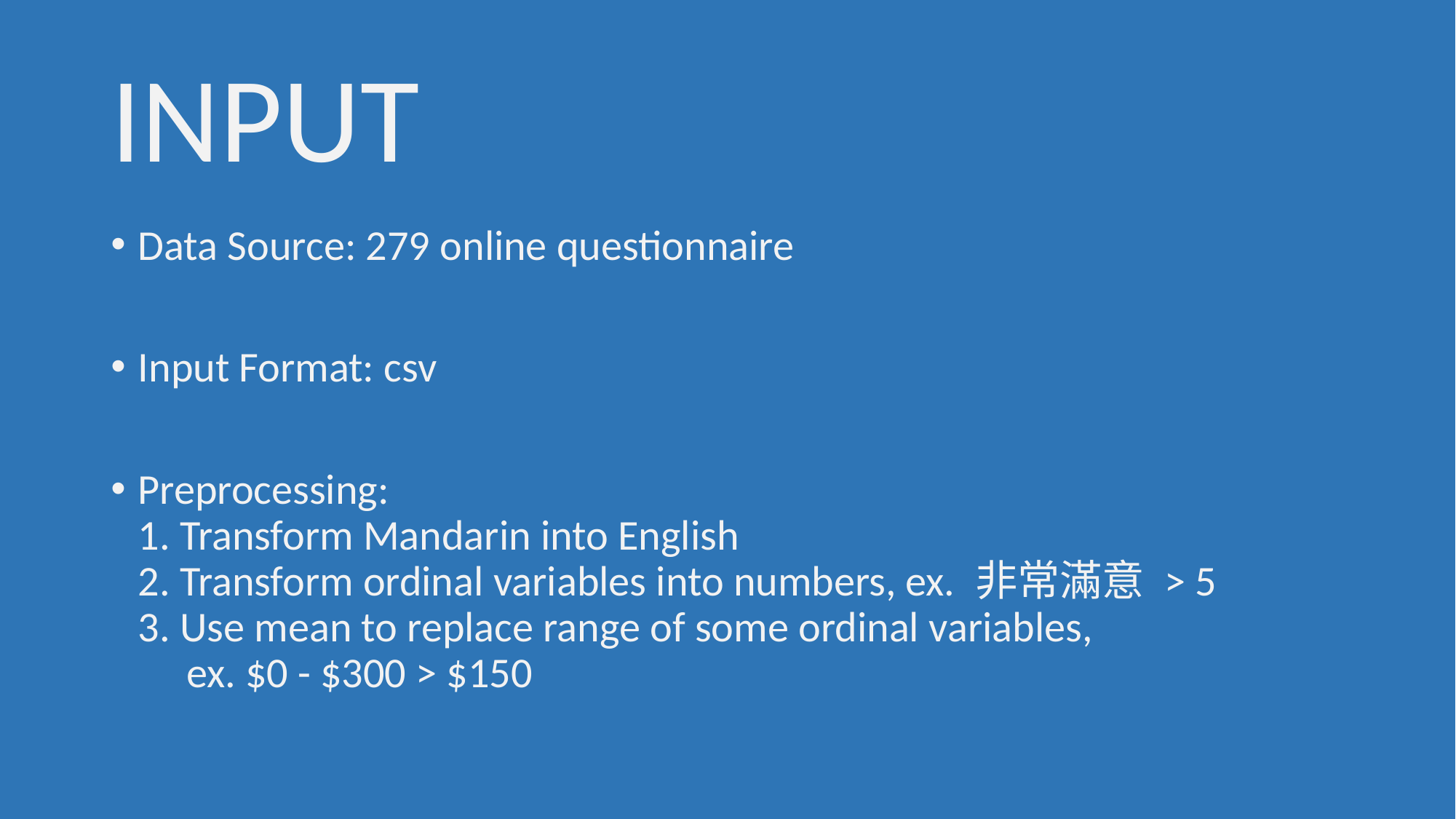

# INPUT
Data Source: 279 online questionnaire

Input Format: csv

Preprocessing:
1. Transform Mandarin into English
2. Transform ordinal variables into numbers, ex. 非常滿意 > 5
3. Use mean to replace range of some ordinal variables,
     ex. $0 - $300 > $150